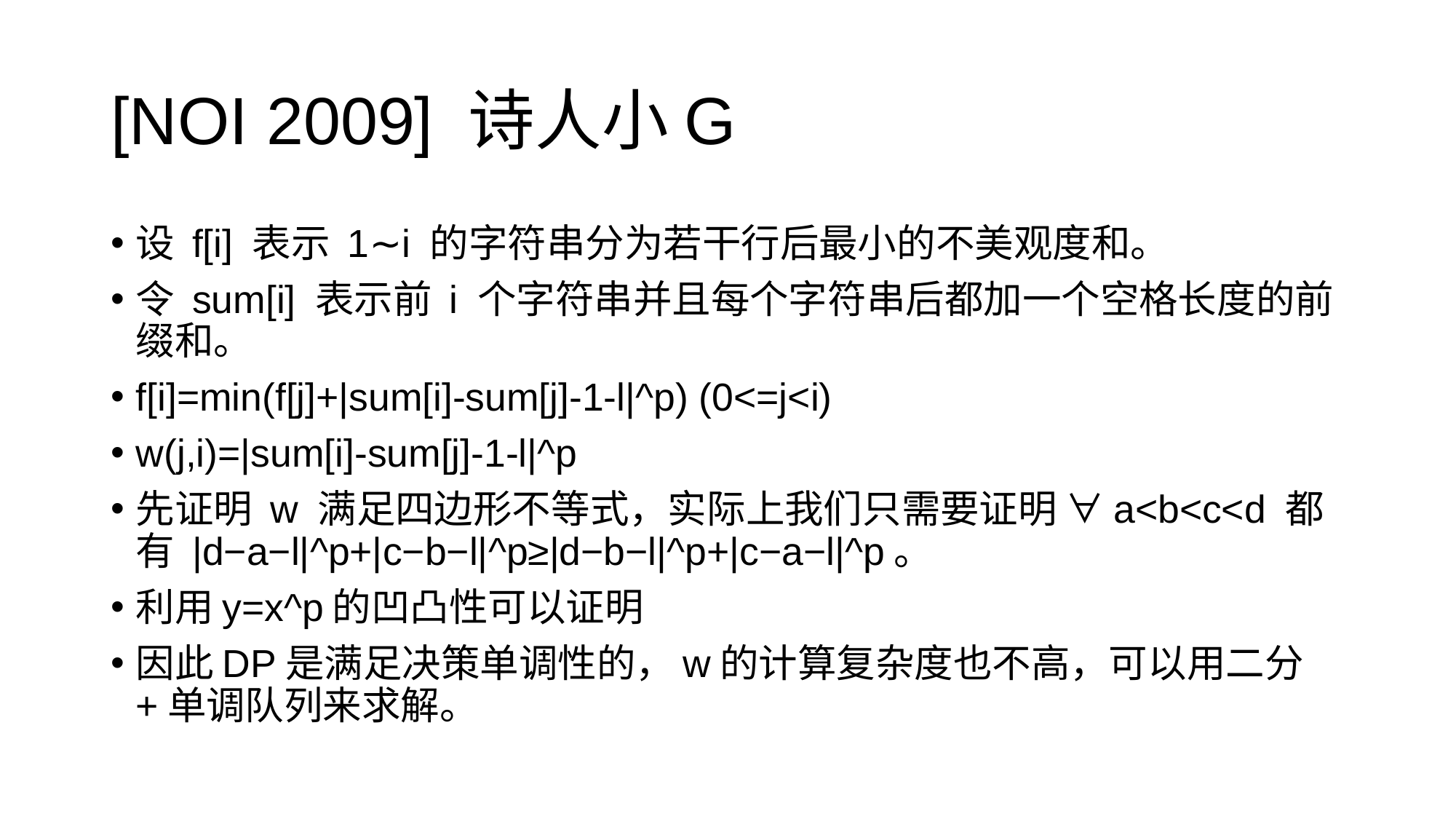

# [NOI 2009] 诗人小G
设 f[i] 表示 1∼i 的字符串分为若干行后最小的不美观度和。
令 sum[i] 表示前 i 个字符串并且每个字符串后都加一个空格长度的前缀和。
f[i]=min(f[j]+|sum[i]-sum[j]-1-l|^p) (0<=j<i)
w(j,i)=|sum[i]-sum[j]-1-l|^p
先证明 w 满足四边形不等式，实际上我们只需要证明 ∀a<b<c<d 都有 |d−a−l|^p+|c−b−l|^p≥|d−b−l|^p+|c−a−l|^p。
利用y=x^p的凹凸性可以证明
因此DP是满足决策单调性的，w的计算复杂度也不高，可以用二分+单调队列来求解。